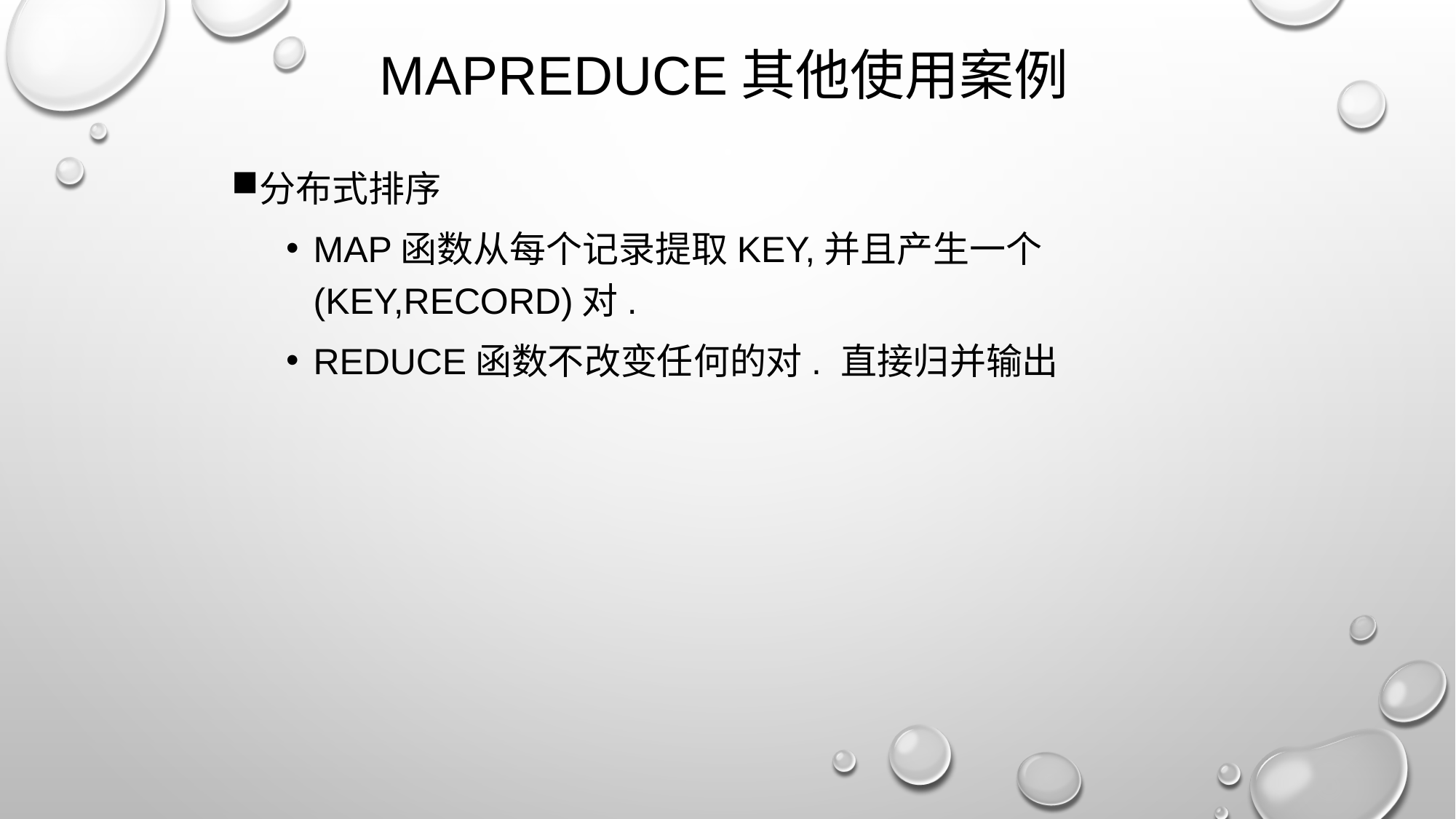

# Mapreduce其他使用案例
分布式排序
map函数从每个记录提取key,并且产生一个(key,record)对.
reduce函数不改变任何的对. 直接归并输出